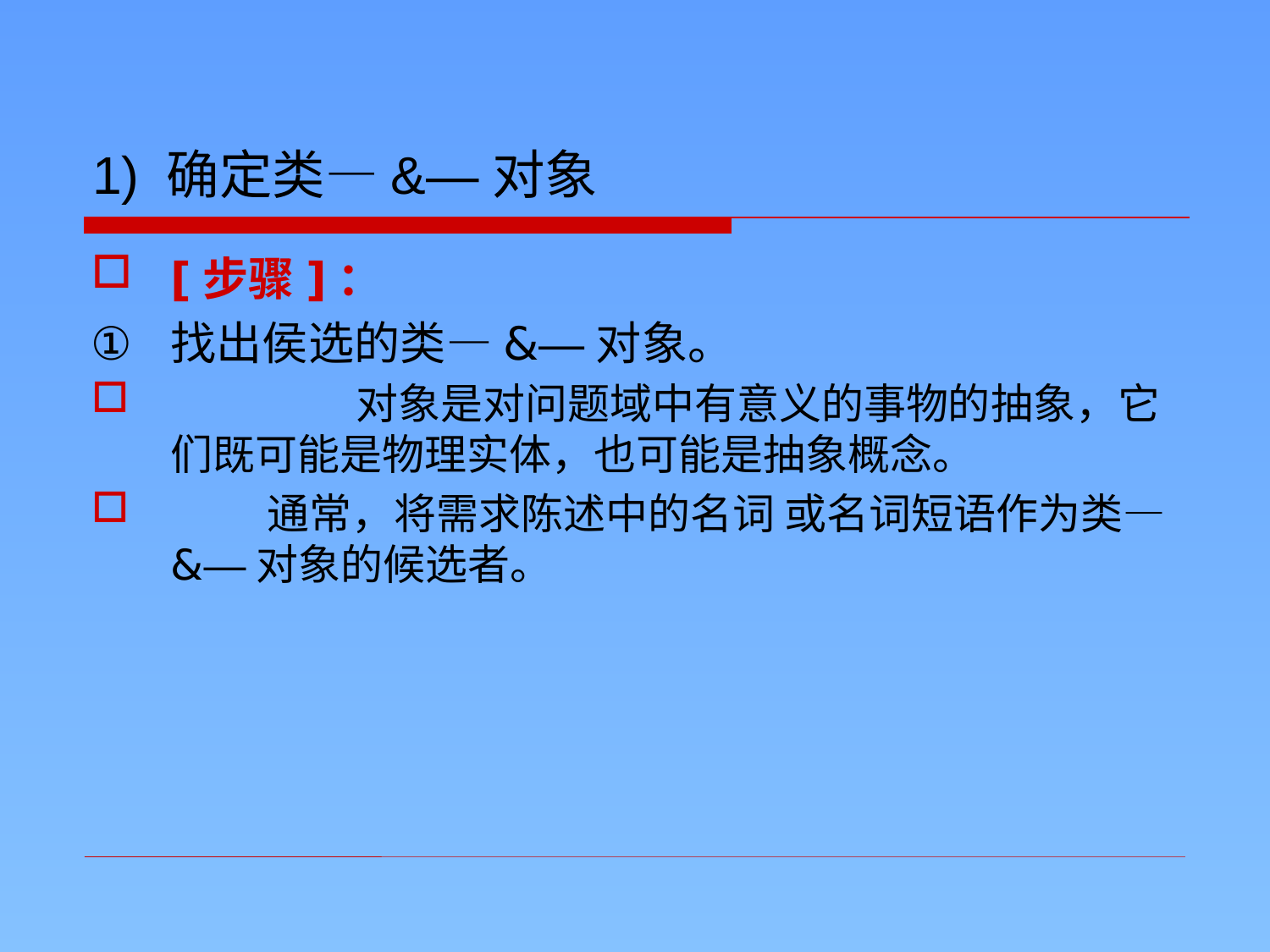

1) 确定类—&—对象
[步骤]：
找出侯选的类—&—对象。
	     对象是对问题域中有意义的事物的抽象，它们既可能是物理实体，也可能是抽象概念。
         通常，将需求陈述中的名词 或名词短语作为类—&—对象的候选者。